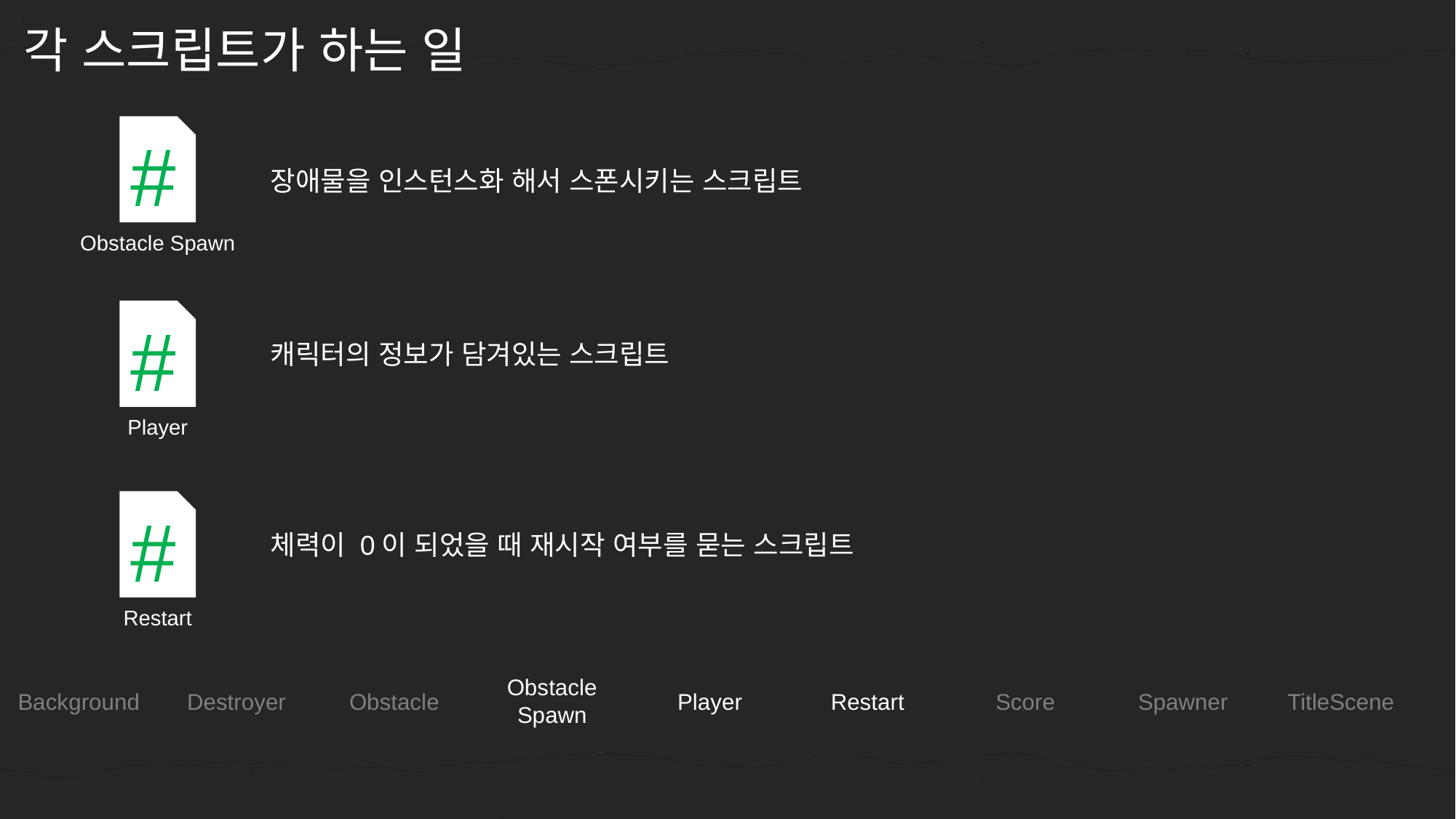

# 각 스크립트가 하는 일
#
장애물을 인스턴스화 해서 스폰시키는 스크립트
Obstacle Spawn
#
캐릭터의 정보가 담겨있는 스크립트
Player
#
체력이 0이 되었을 때 재시작 여부를 묻는 스크립트
Restart
Obstacle
Spawn
Background
Destroyer
Obstacle
Player
Restart
Score
Spawner
TitleScene